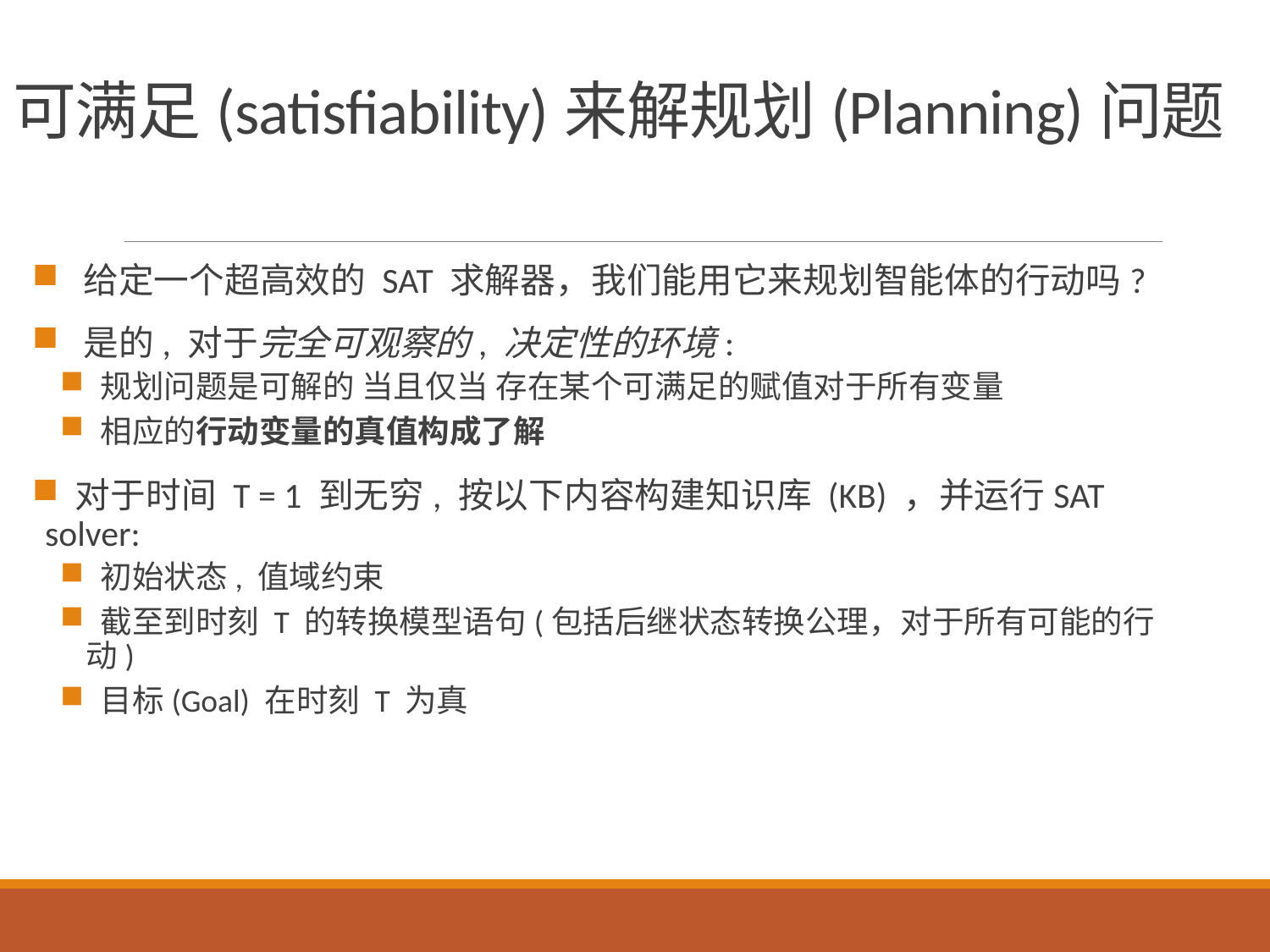

# 可满足(satisfiability)来解规划(Planning)问题
  给定一个超高效的 SAT 求解器，我们能用它来规划智能体的行动吗?
  是的, 对于完全可观察的, 决定性的环境:
 规划问题是可解的 当且仅当 存在某个可满足的赋值对于所有变量
 相应的行动变量的真值构成了解
 对于时间 T = 1 到无穷, 按以下内容构建知识库 (KB) ，并运行SAT solver:
 初始状态, 值域约束
 截至到时刻 T 的转换模型语句(包括后继状态转换公理，对于所有可能的行动)
 目标(Goal) 在时刻 T 为真